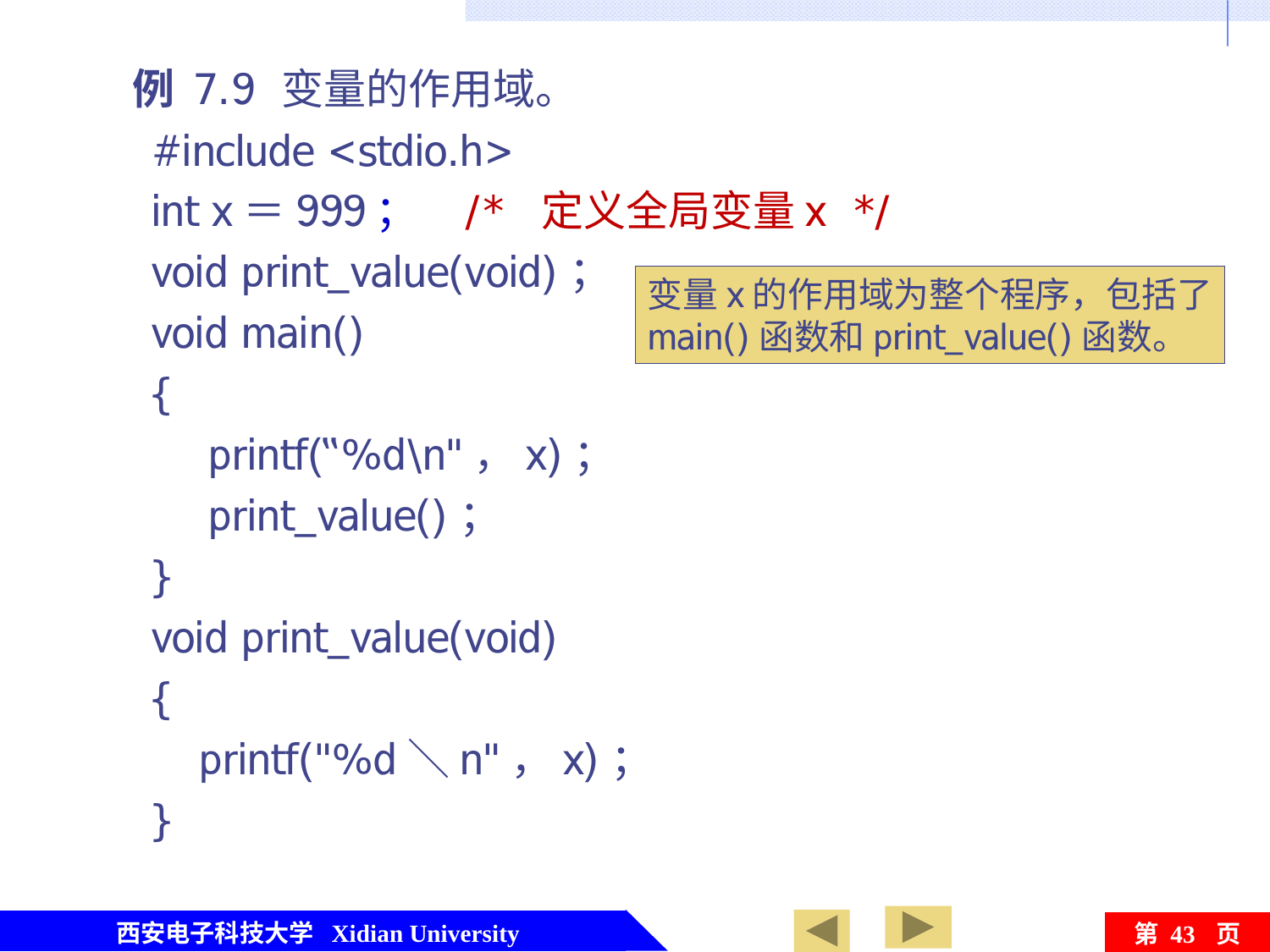

例 7.9 变量的作用域。
　　 #include <stdio.h>
　　 int x＝999；    /*  定义全局变量x  */
　　 void print_value(void)；
　　 void main()
　　 {
　　       printf(“%d\n"，x)；
　　       print_value()；
　　 }
　　 void print_value(void)
　　 {
　　      printf("%d＼n"，x)；
　　 }
变量x的作用域为整个程序，包括了main()函数和print_value()函数。